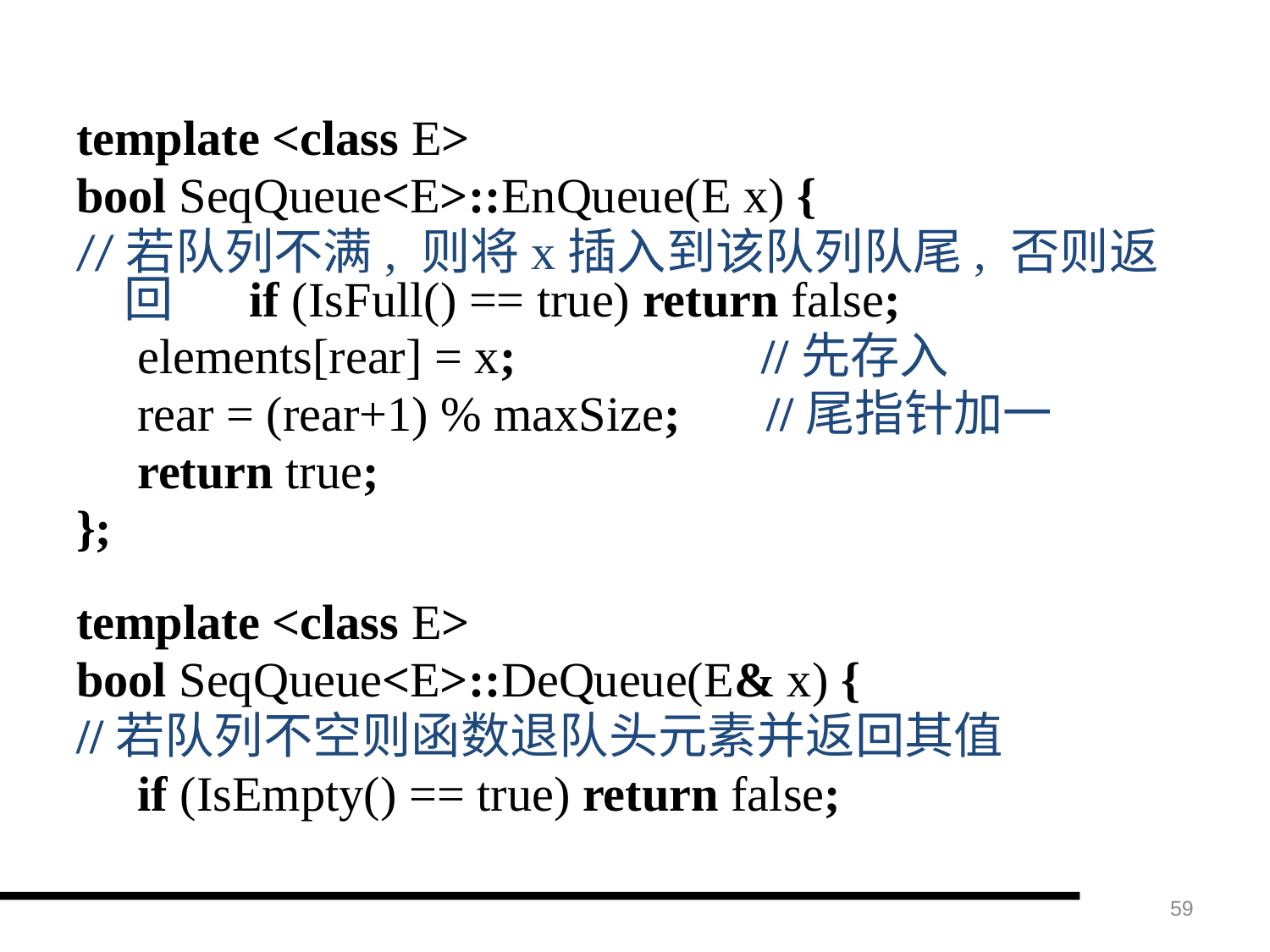

template <class E>
bool SeqQueue<E>::EnQueue(E x) {
//若队列不满, 则将x插入到该队列队尾, 否则返回      if (IsFull() == true) return false;
     elements[rear] = x;                    //先存入
     rear = (rear+1) % maxSize;       //尾指针加一
     return true;
};

template <class E>
bool SeqQueue<E>::DeQueue(E& x) {
//若队列不空则函数退队头元素并返回其值
     if (IsEmpty() == true) return false;
59